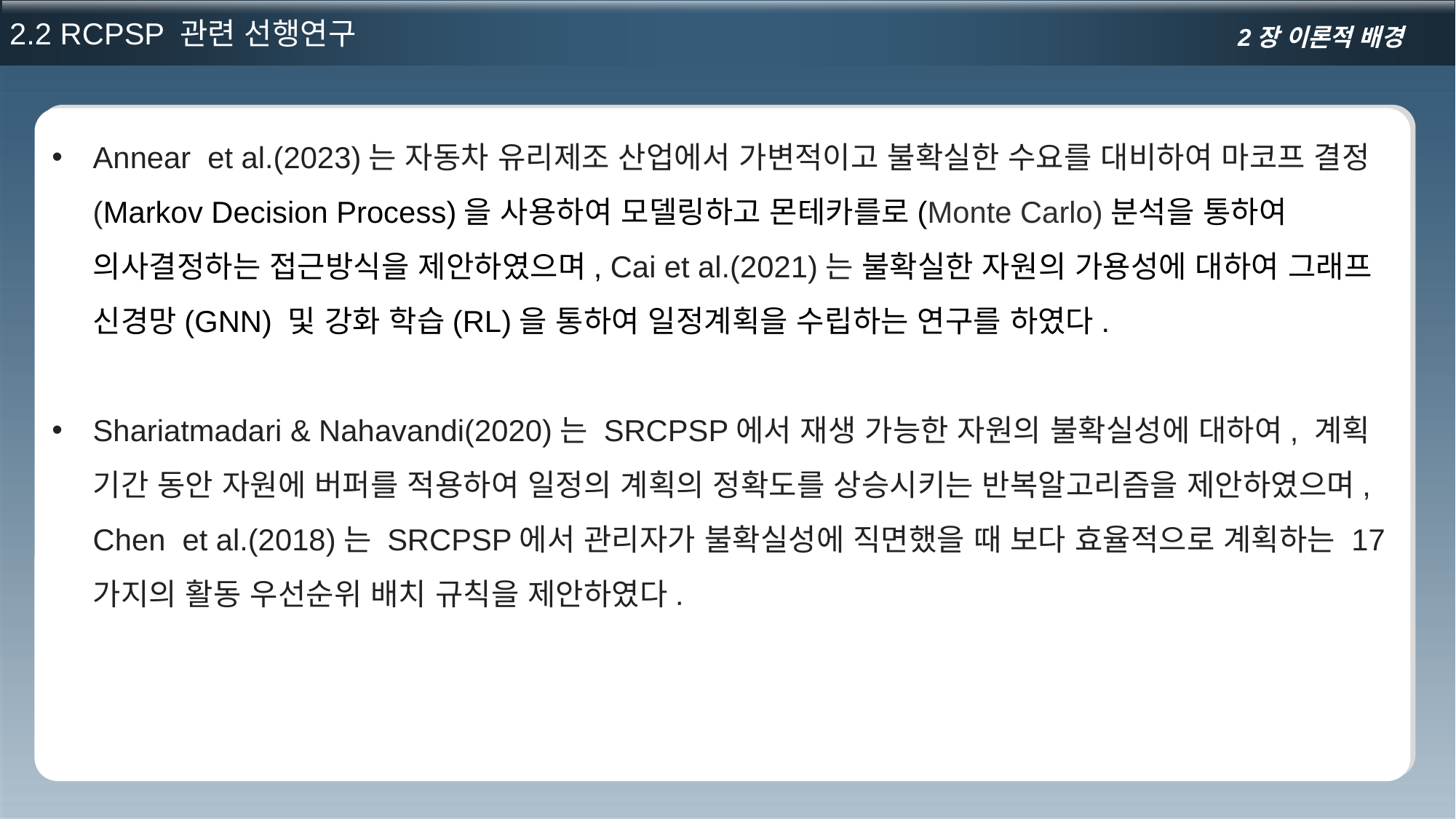

2.2 RCPSP 관련 선행연구
2장 이론적 배경
Annear  et al.(2023)는 자동차 유리제조 산업에서 가변적이고 불확실한 수요를 대비하여 마코프 결정(Markov Decision Process)을 사용하여 모델링하고 몬테카를로(Monte Carlo)분석을 통하여 의사결정하는 접근방식을 제안하였으며, Cai et al.(2021)는 불확실한 자원의 가용성에 대하여 그래프 신경망(GNN) 및 강화 학습(RL)을 통하여 일정계획을 수립하는 연구를 하였다.

Shariatmadari & Nahavandi(2020)는 SRCPSP에서 재생 가능한 자원의 불확실성에 대하여, 계획 기간 동안 자원에 버퍼를 적용하여 일정의 계획의 정확도를 상승시키는 반복알고리즘을 제안하였으며, Chen  et al.(2018)는 SRCPSP에서 관리자가 불확실성에 직면했을 때 보다 효율적으로 계획하는 17가지의 활동 우선순위 배치 규칙을 제안하였다.